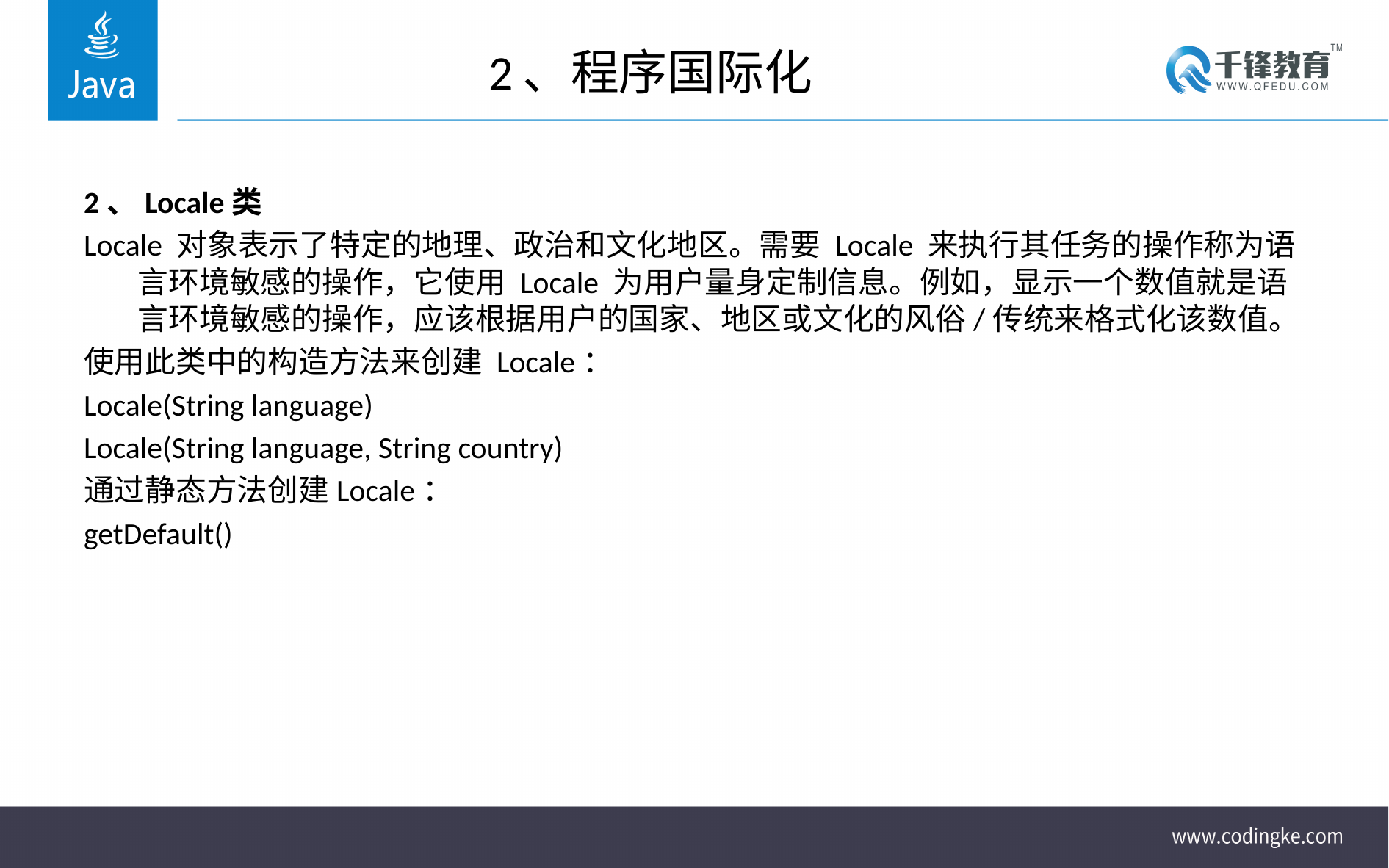

# 2、程序国际化
2、Locale类
Locale 对象表示了特定的地理、政治和文化地区。需要 Locale 来执行其任务的操作称为语言环境敏感的操作，它使用 Locale 为用户量身定制信息。例如，显示一个数值就是语言环境敏感的操作，应该根据用户的国家、地区或文化的风俗/传统来格式化该数值。
使用此类中的构造方法来创建 Locale：
Locale(String language)
Locale(String language, String country)
通过静态方法创建Locale：
getDefault()